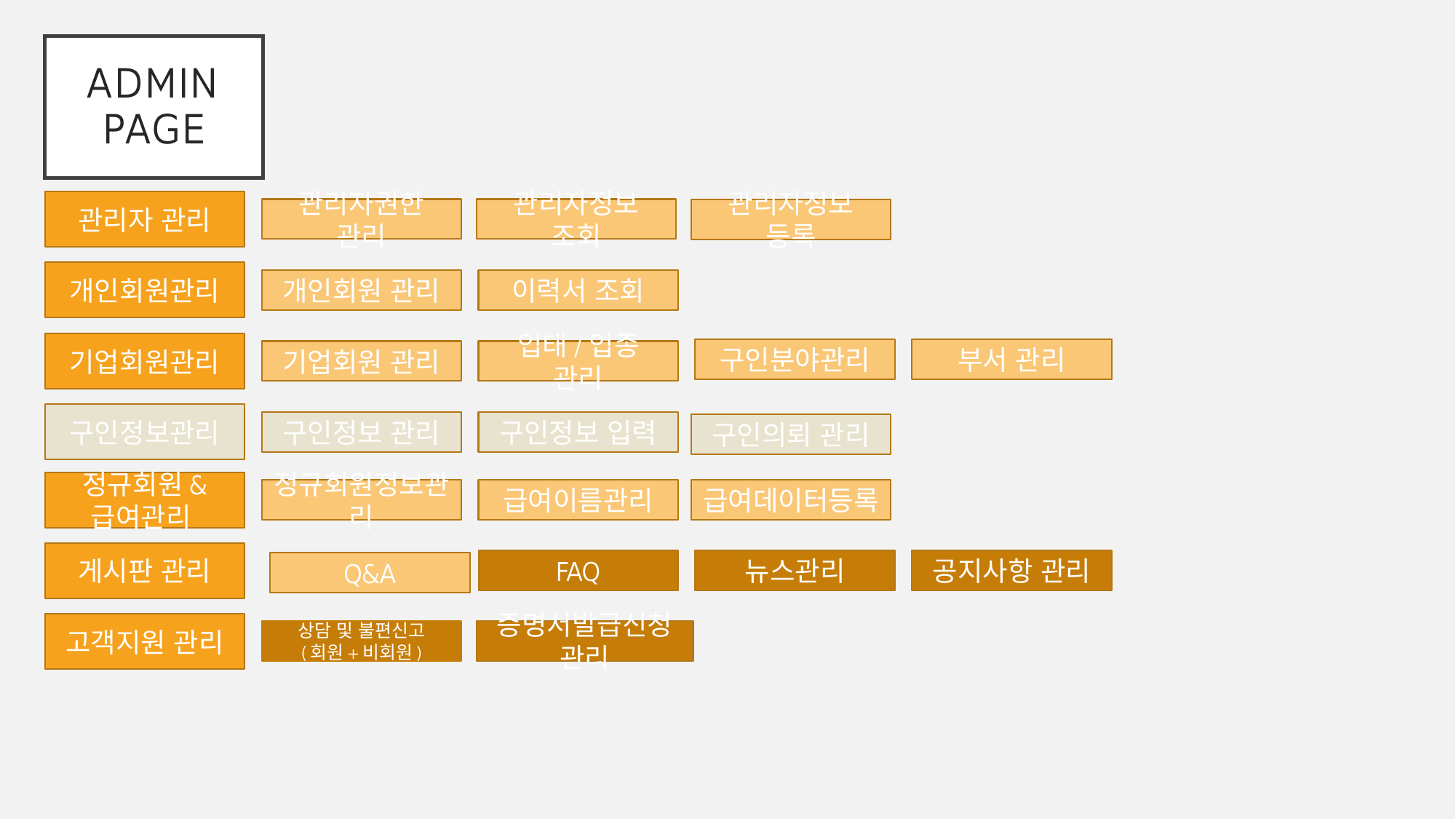

# ADMIN PAGE
관리자 관리
관리자권한 관리
관리자정보 조회
관리자정보 등록
개인회원관리
개인회원 관리
이력서 조회
기업회원관리
부서 관리
구인분야관리
기업회원 관리
업태/업종 관리
구인정보관리
구인정보 입력
구인정보 관리
구인의뢰 관리
게시판 관리
FAQ
뉴스관리
공지사항 관리
Q&A
고객지원 관리
상담 및 불편신고
(회원+비회원)
증명서발급신청관리
정규회원&
급여관리
정규회원정보관리
급여이름관리
급여데이터등록